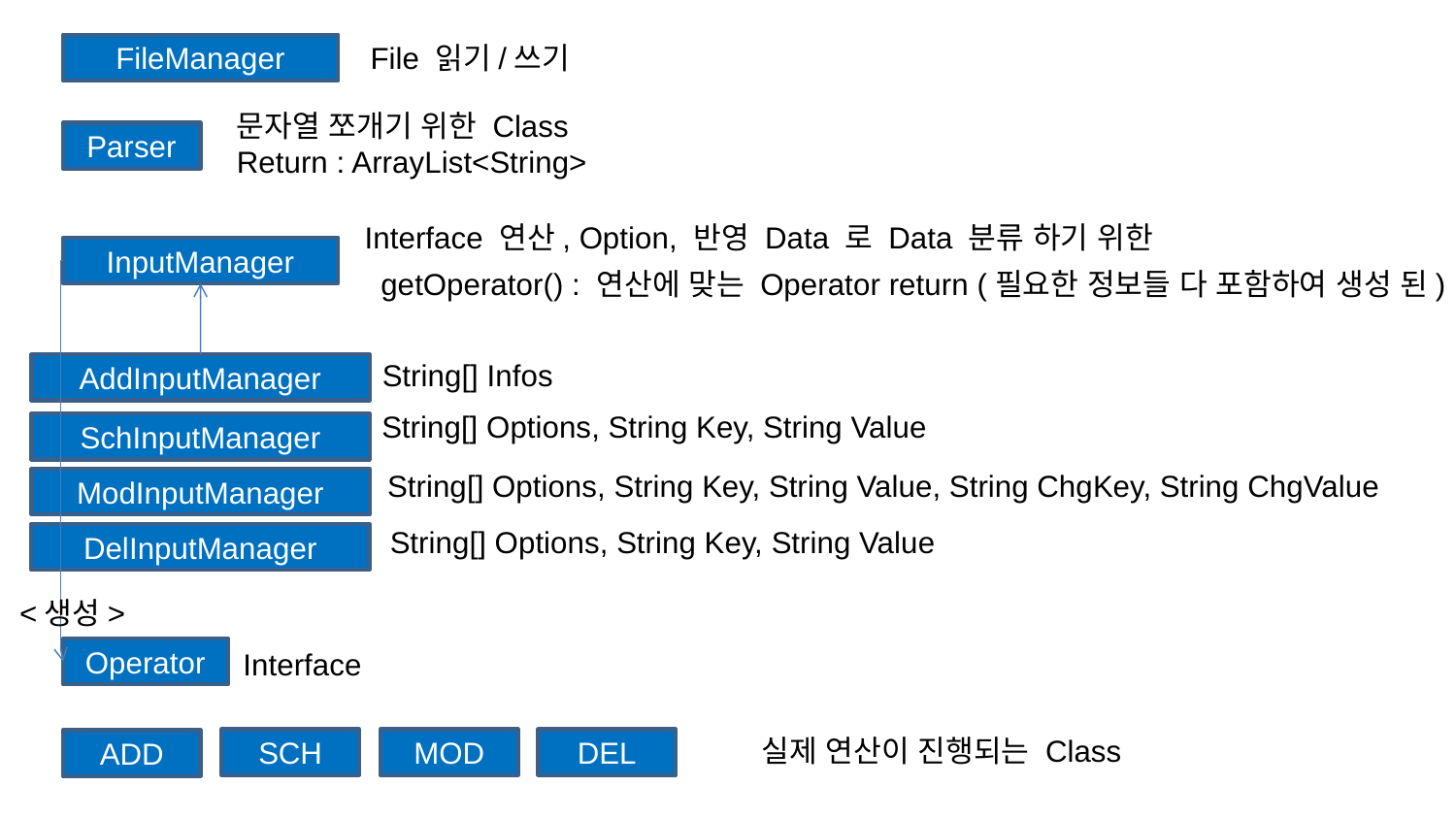

File 읽기/쓰기
FileManager
문자열 쪼개기 위한 Class
Return : ArrayList<String>
Parser
Interface 연산, Option, 반영 Data 로 Data 분류 하기 위한
InputManager
getOperator() : 연산에 맞는 Operator return (필요한 정보들 다 포함하여 생성 된)
String[] Infos
AddInputManager
String[] Options, String Key, String Value
SchInputManager
String[] Options, String Key, String Value, String ChgKey, String ChgValue
ModInputManager
String[] Options, String Key, String Value
DelInputManager
<생성>
Operator
Interface
실제 연산이 진행되는 Class
SCH
MOD
DEL
ADD